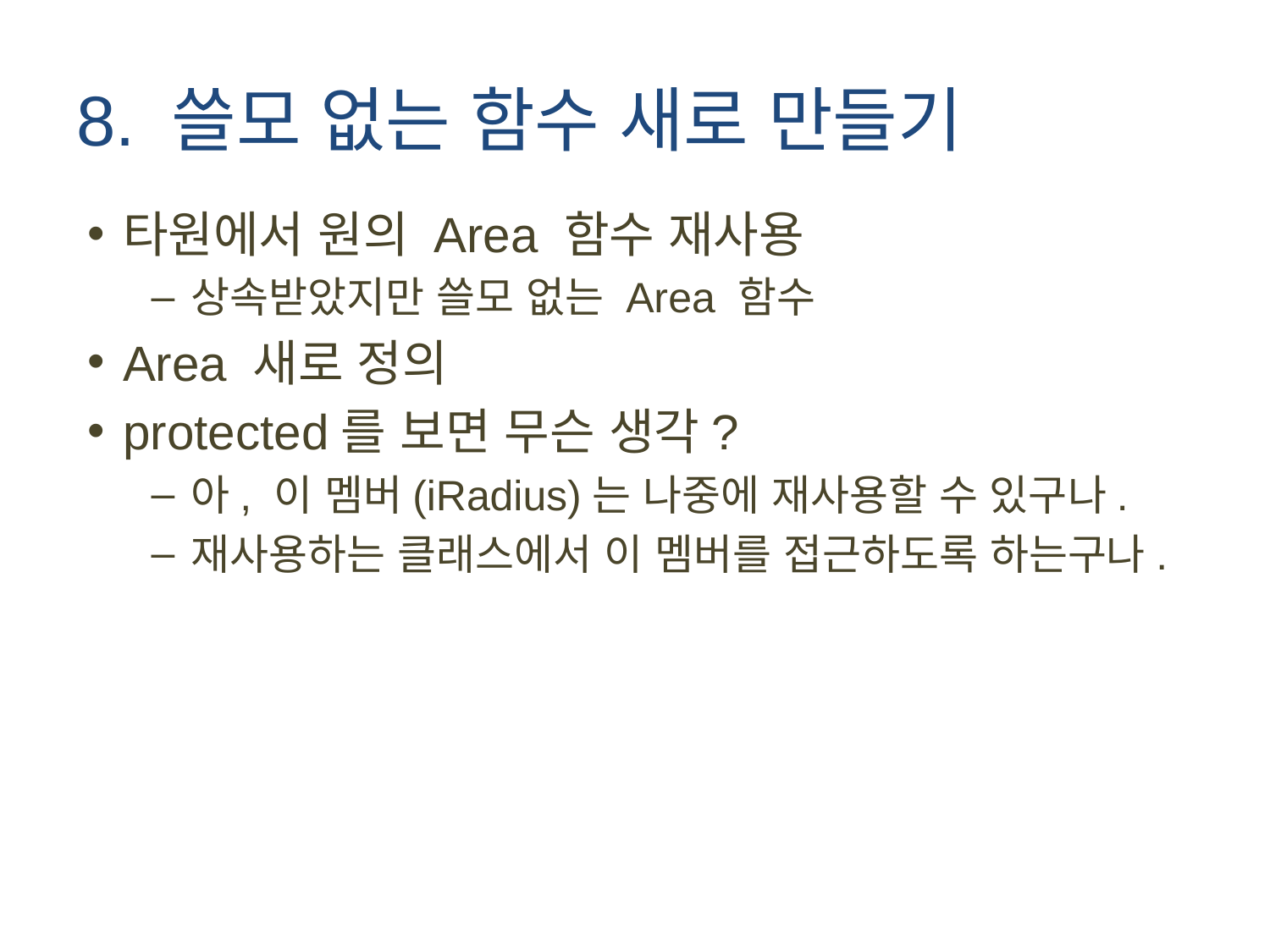

# 8. 쓸모 없는 함수 새로 만들기
타원에서 원의 Area 함수 재사용
상속받았지만 쓸모 없는 Area 함수
Area 새로 정의
protected를 보면 무슨 생각?
아, 이 멤버(iRadius)는 나중에 재사용할 수 있구나.
재사용하는 클래스에서 이 멤버를 접근하도록 하는구나.